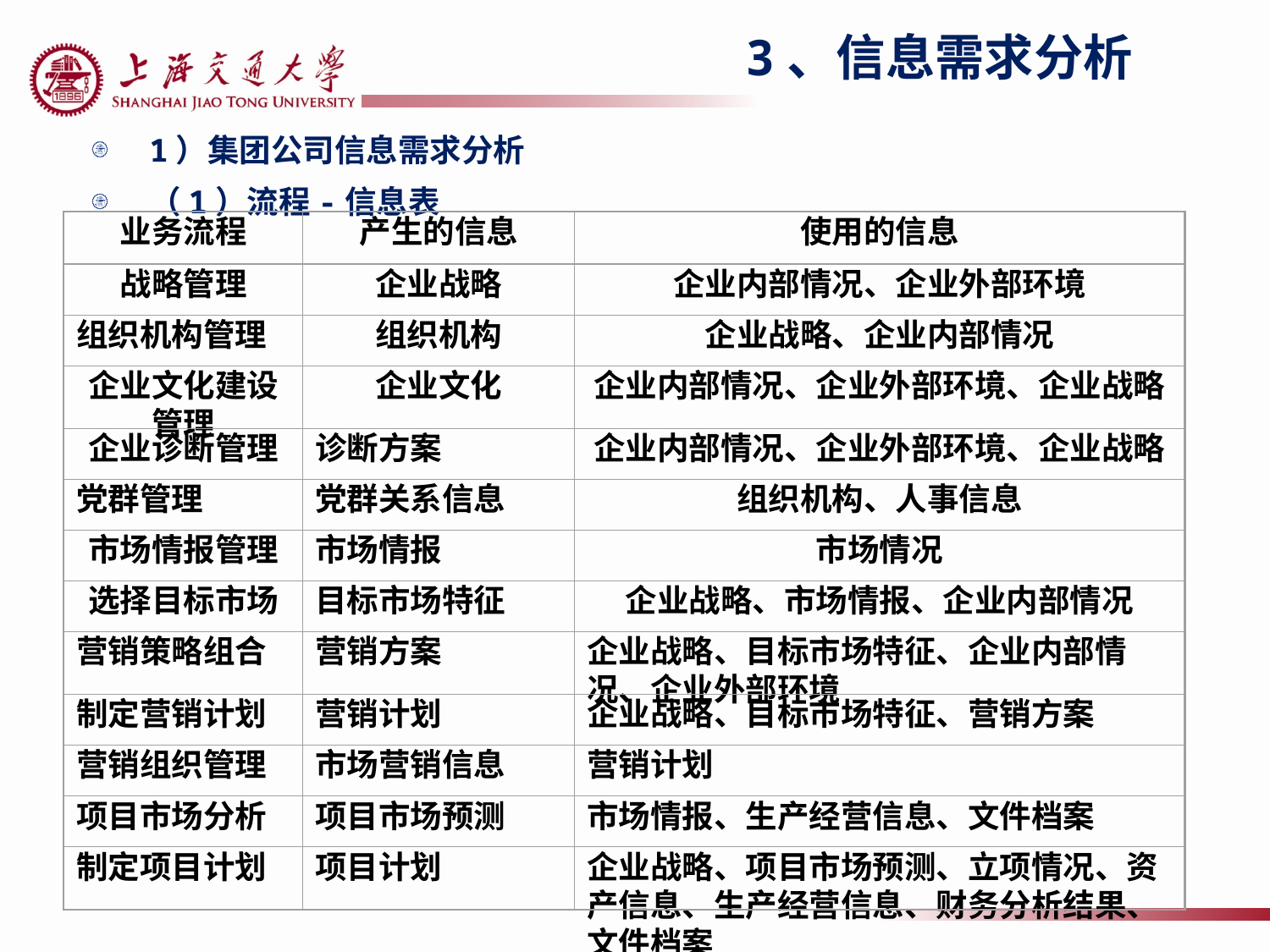

# 3、信息需求分析
1）集团公司信息需求分析
（1）流程-信息表

业务流程

产生的信息

使用的信息

战略管理

企业战略

企业内部情况、企业外部环境

组织机构管理

组织机构

企业战略、企业内部情况

企业文化建设管理

企业文化

企业内部情况、企业外部环境、企业战略

企业诊断管理

诊断方案

企业内部情况、企业外部环境、企业战略

党群管理

党群关系信息

组织机构、人事信息

市场情报管理

市场情报

市场情况

选择目标市场

目标市场特征

企业战略、市场情报、企业内部情况

营销策略组合

营销方案

企业战略、目标市场特征、企业内部情况、企业外部环境

制定营销计划

营销计划

企业战略、目标市场特征、营销方案

营销组织管理

市场营销信息

营销计划

项目市场分析

项目市场预测

市场情报、生产经营信息、文件档案

制定项目计划

项目计划

企业战略、项目市场预测、立项情况、资产信息、生产经营信息、财务分析结果、文件档案

172